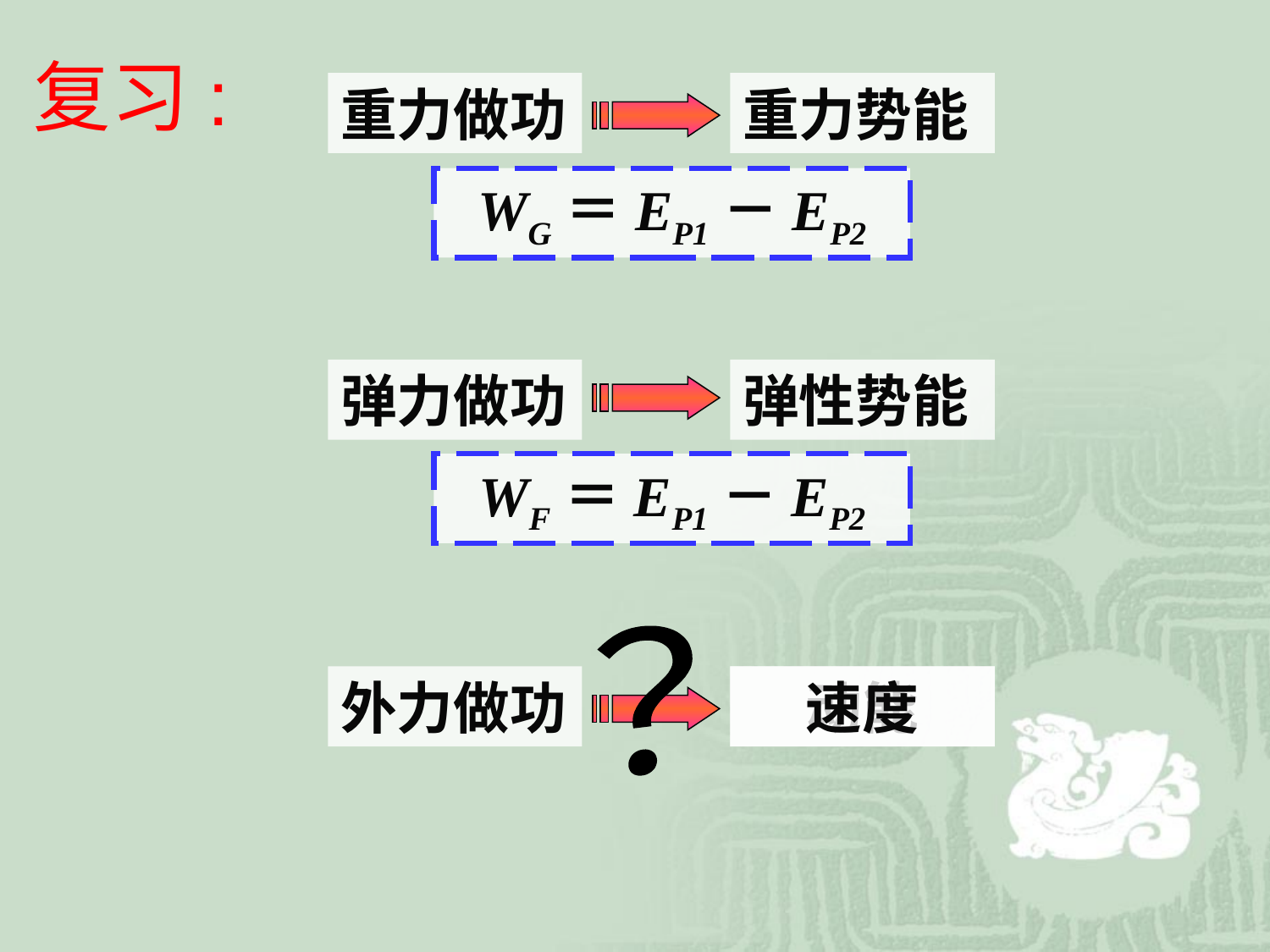

复习:
重力做功
重力势能

WG＝EP1－EP2
弹力做功
弹性势能

WF＝EP1－EP2
？
外力做功
动能
速度